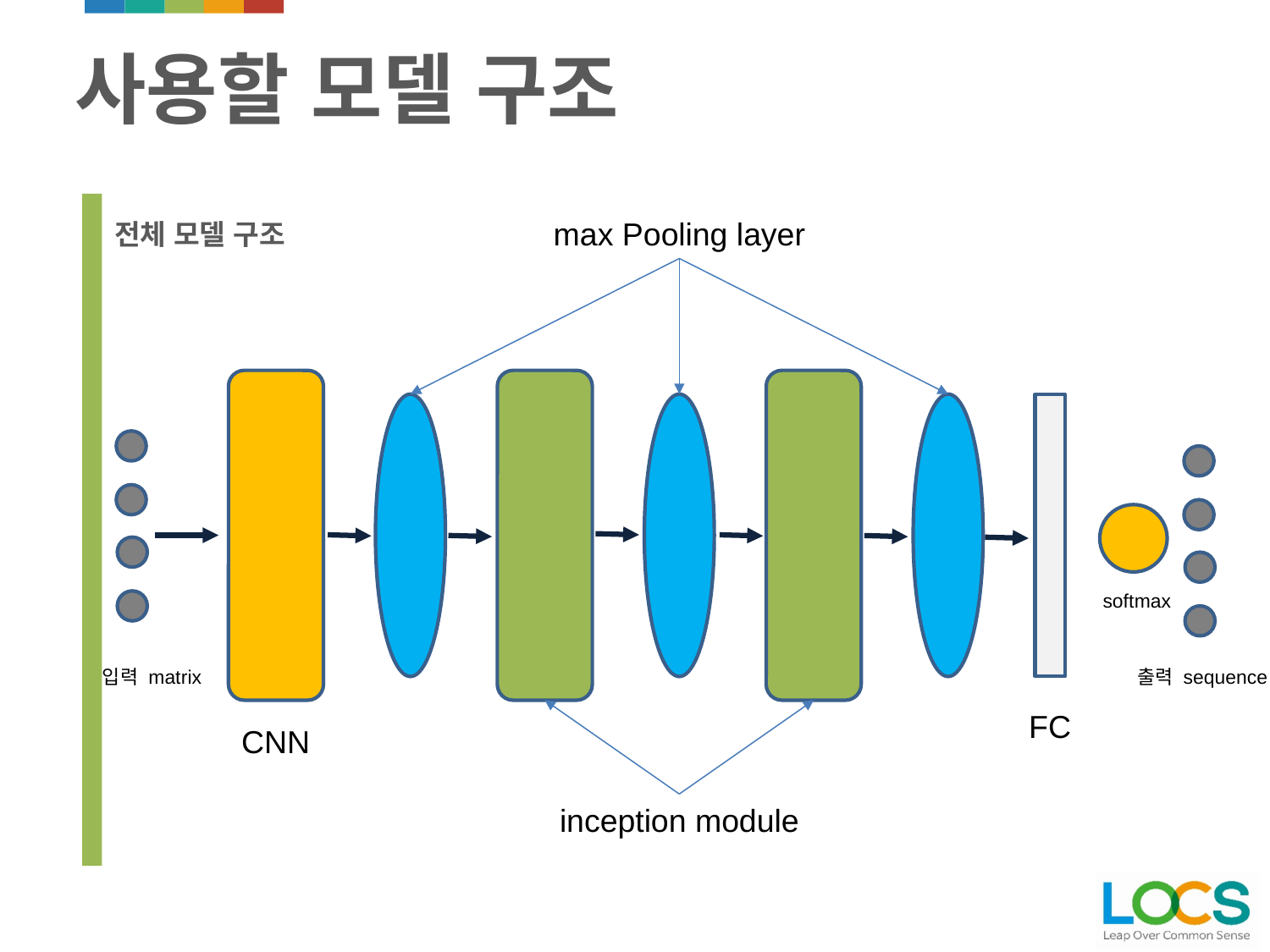

# 사용할 모델 구조

전체 모델 구조

max Pooling layer

softmax

입력 matrix
출력 sequence
FC
CNN
inception module